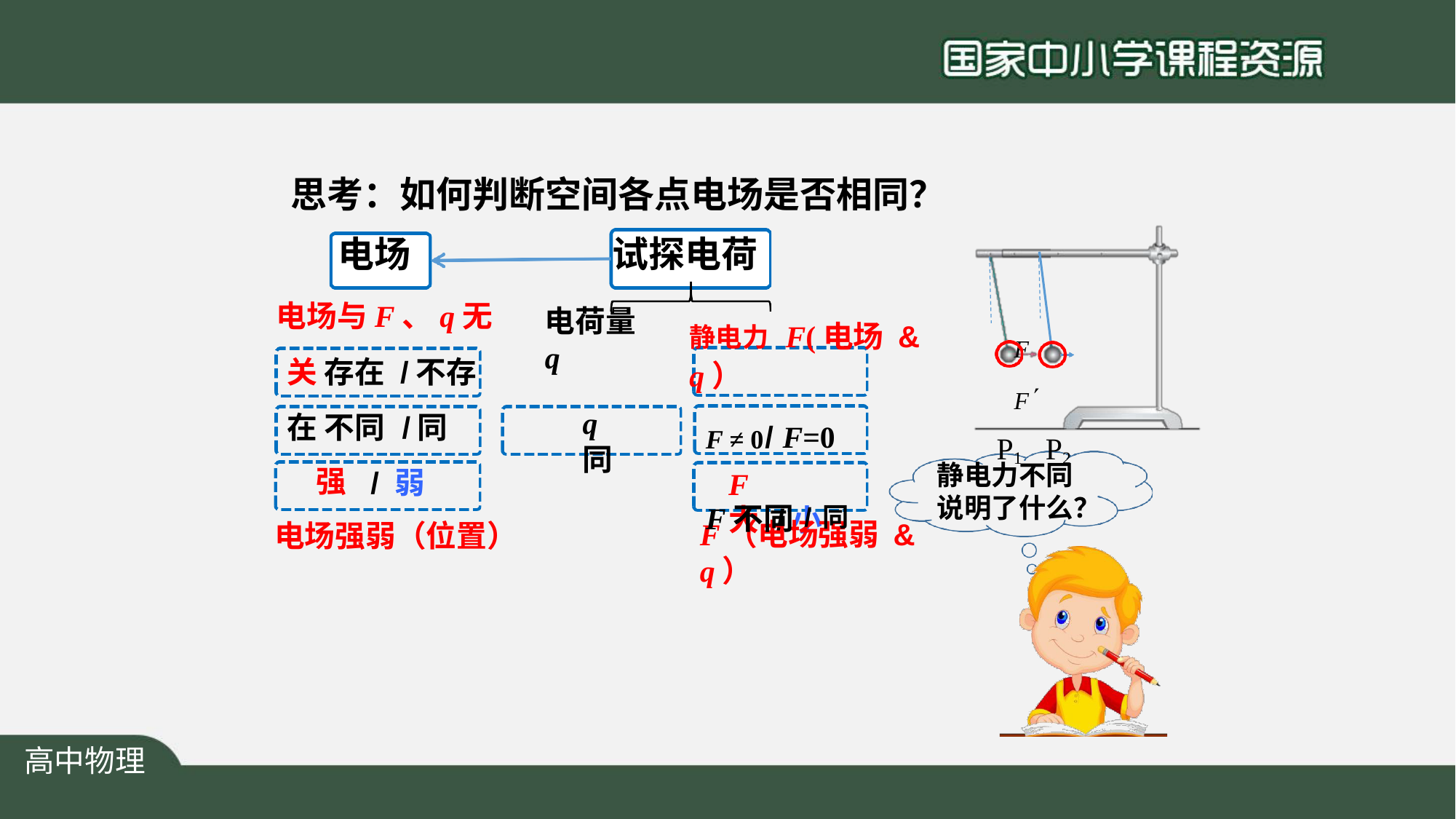

# 思考：如何判断空间各点电场是否相同？

电场
电场与F、q无关 存在 /不存在 不同 /同
试探电荷

静电力 F(电场 & q）
F ≠ 0/ F=0
F不同/同

电荷量q

F	F′
P1	P2

q同

静电力不同
强

/ 弱
F大 /小
说明了什么？
F（电场强弱 & q）
电场强弱（位置）

高中物理